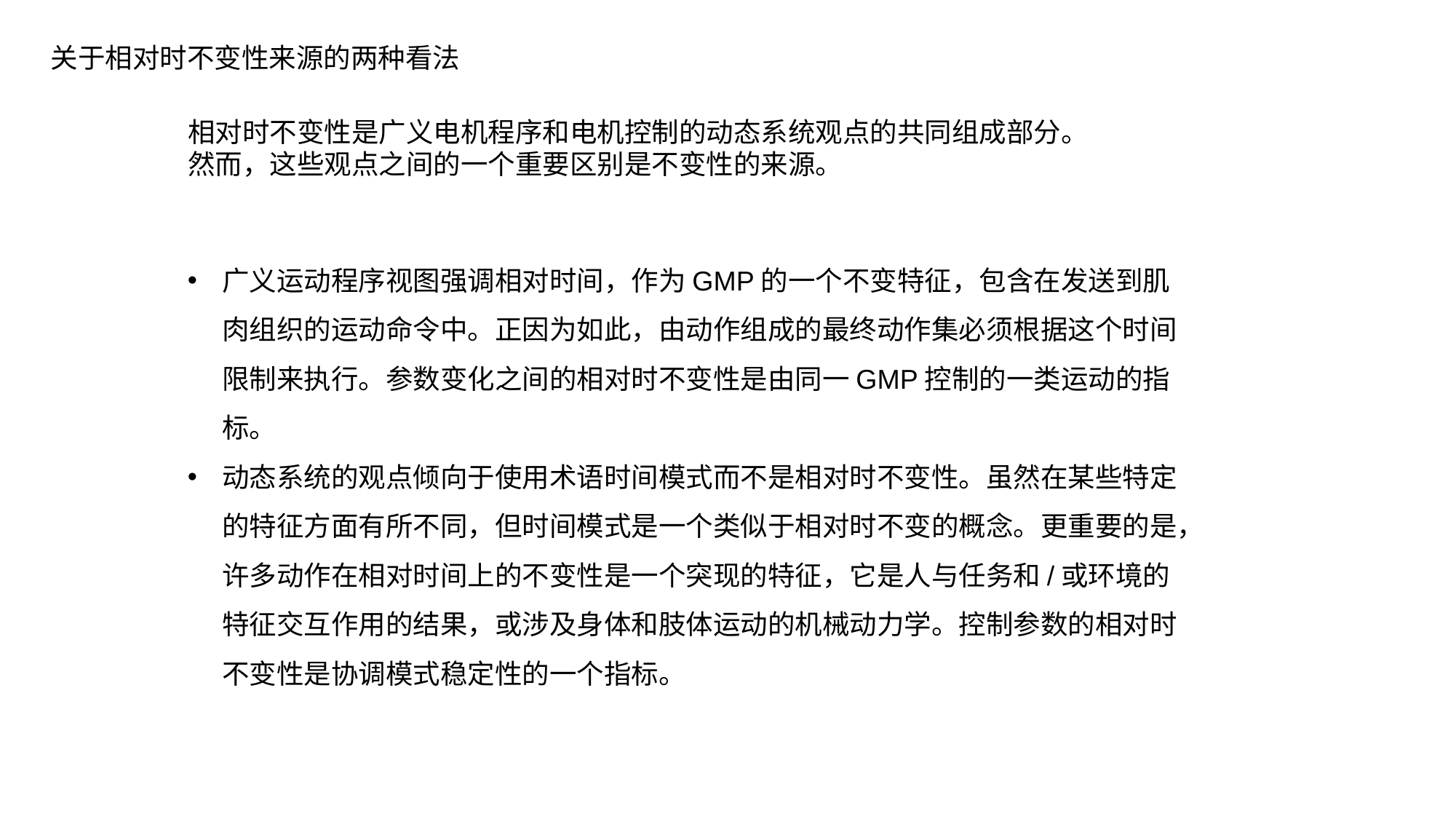

关于相对时不变性来源的两种看法
相对时不变性是广义电机程序和电机控制的动态系统观点的共同组成部分。然而，这些观点之间的一个重要区别是不变性的来源。
广义运动程序视图强调相对时间，作为GMP的一个不变特征，包含在发送到肌肉组织的运动命令中。正因为如此，由动作组成的最终动作集必须根据这个时间限制来执行。参数变化之间的相对时不变性是由同一GMP控制的一类运动的指标。
动态系统的观点倾向于使用术语时间模式而不是相对时不变性。虽然在某些特定的特征方面有所不同，但时间模式是一个类似于相对时不变的概念。更重要的是，许多动作在相对时间上的不变性是一个突现的特征，它是人与任务和/或环境的特征交互作用的结果，或涉及身体和肢体运动的机械动力学。控制参数的相对时不变性是协调模式稳定性的一个指标。